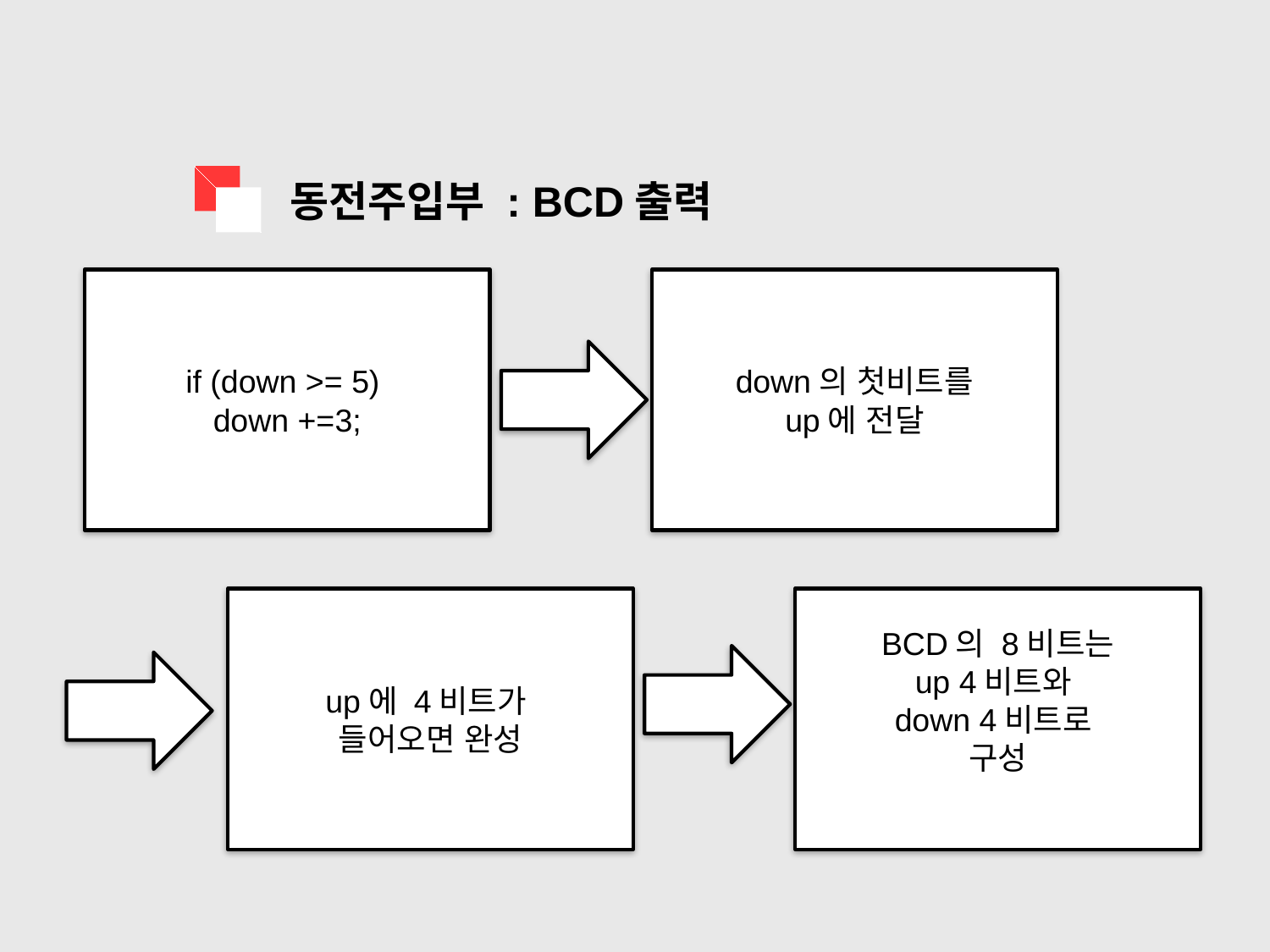

동전주입부 : BCD출력

if (down >= 5)
down +=3;
down의 첫비트를
up에 전달

up에 4비트가
들어오면 완성
BCD의 8비트는
up 4비트와
down 4비트로
구성